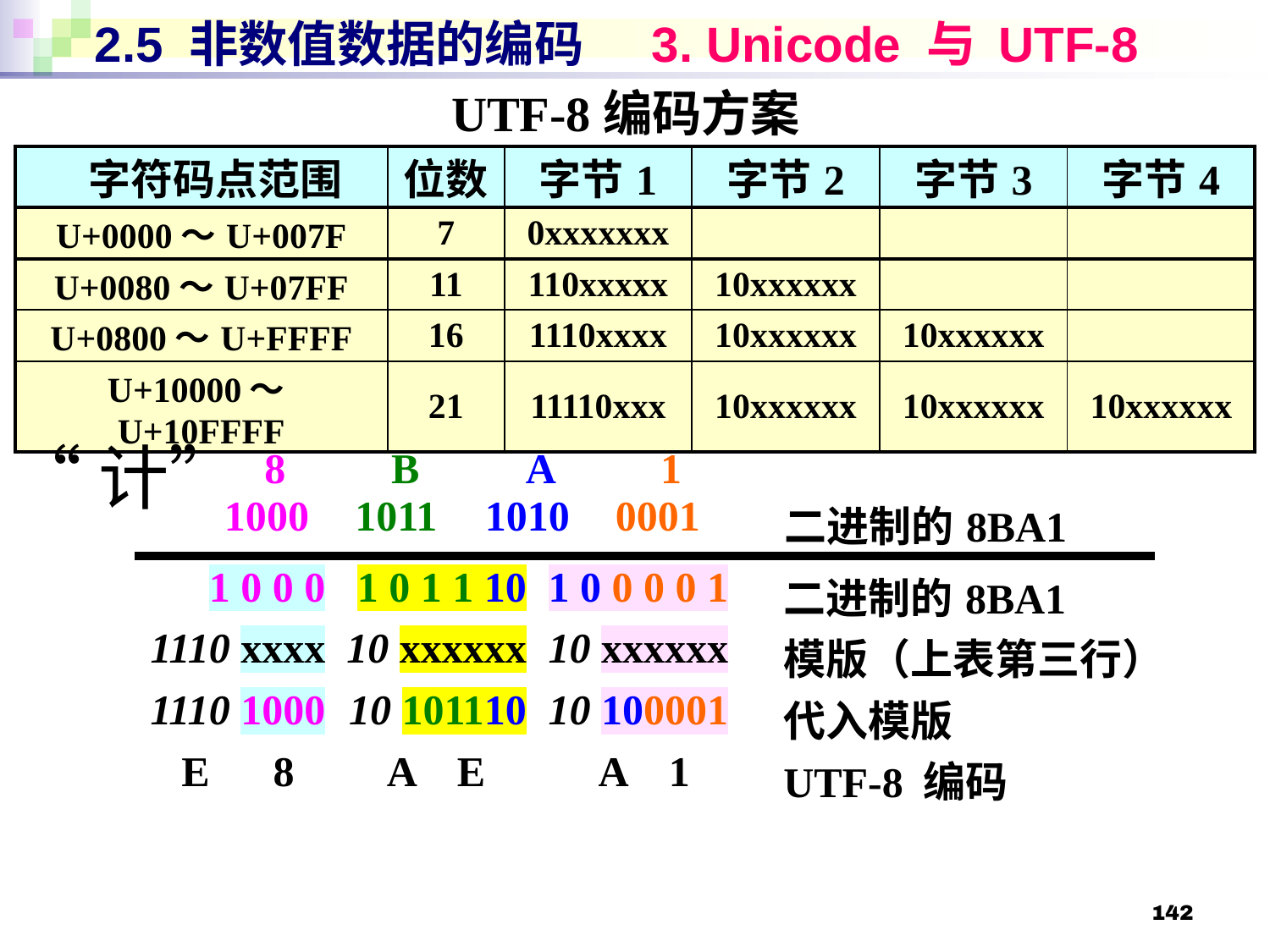

# 2.5 非数值数据的编码     3. Unicode 与 UTF-8
UTF-8编码方案
| 字符码点范围 | 位数 | 字节1 | 字节2 | 字节3 | 字节4 |
| --- | --- | --- | --- | --- | --- |
| U+0000～U+007F | 7 | 0xxxxxxx |  |  |  |
| U+0080～U+07FF | 11 | 110xxxxx | 10xxxxxx |  |  |
| U+0800～U+FFFF | 16 | 1110xxxx | 10xxxxxx | 10xxxxxx |  |
| U+10000～U+10FFFF | 21 | 11110xxx | 10xxxxxx | 10xxxxxx | 10xxxxxx |
“计”
| 8 | B | A | 1 |  |  |
| --- | --- | --- | --- | --- | --- |
| 1000 | 1011 | 1010 | 0001 |  | 二进制的8BA1 |
| 1 0 0 0 | 1 0 1 1 10 | 1 0 0 0 0 1 |  | 二进制的8BA1 |
| --- | --- | --- | --- | --- |
| 1110 xxxx | 10 xxxxxx | 10 xxxxxx |  | 模版（上表第三行） |
| 1110 1000 | 10 101110 | 10 100001 |  | 代入模版 |
| E 8 | A E | A 1 |  | UTF-8 编码 |
142